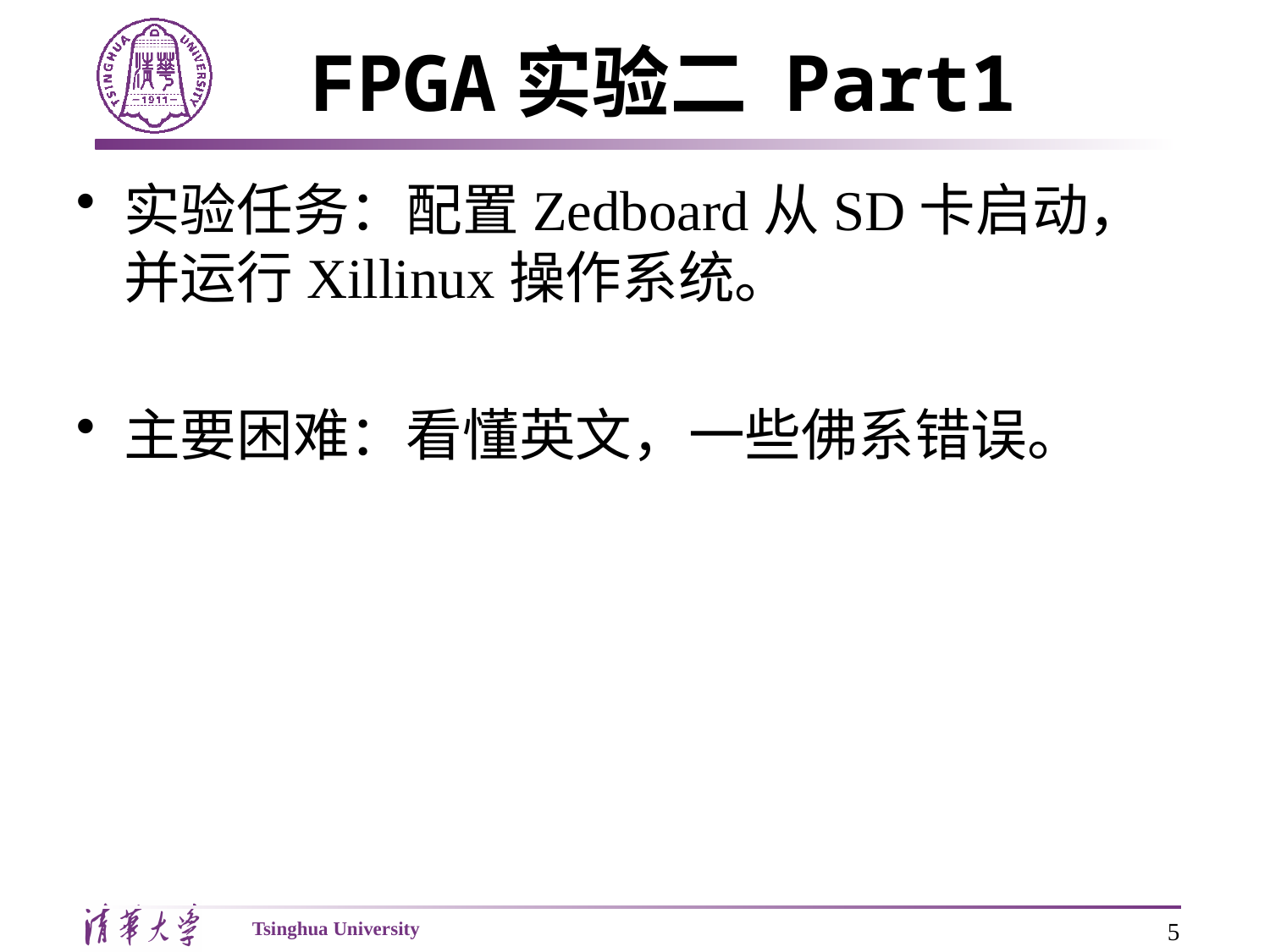

# FPGA实验二 Part1
实验任务：配置Zedboard从SD卡启动，并运行Xillinux操作系统。

主要困难：看懂英文，一些佛系错误。